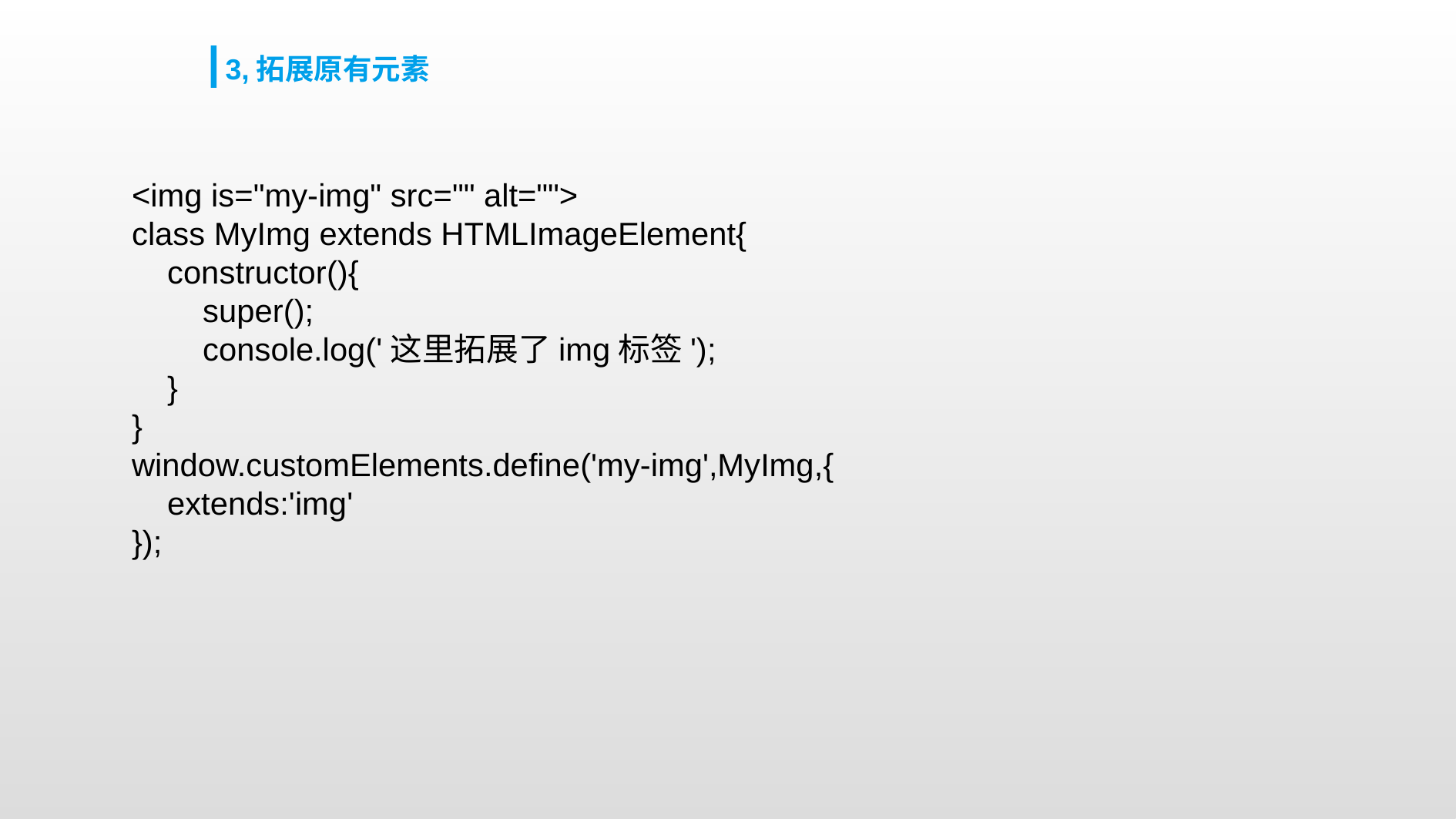

3,拓展原有元素
<img is="my-img" src="" alt="">
class MyImg extends HTMLImageElement{
    constructor(){
        super();
        console.log('这里拓展了img标签');
    }
}
window.customElements.define('my-img',MyImg,{
    extends:'img'
});